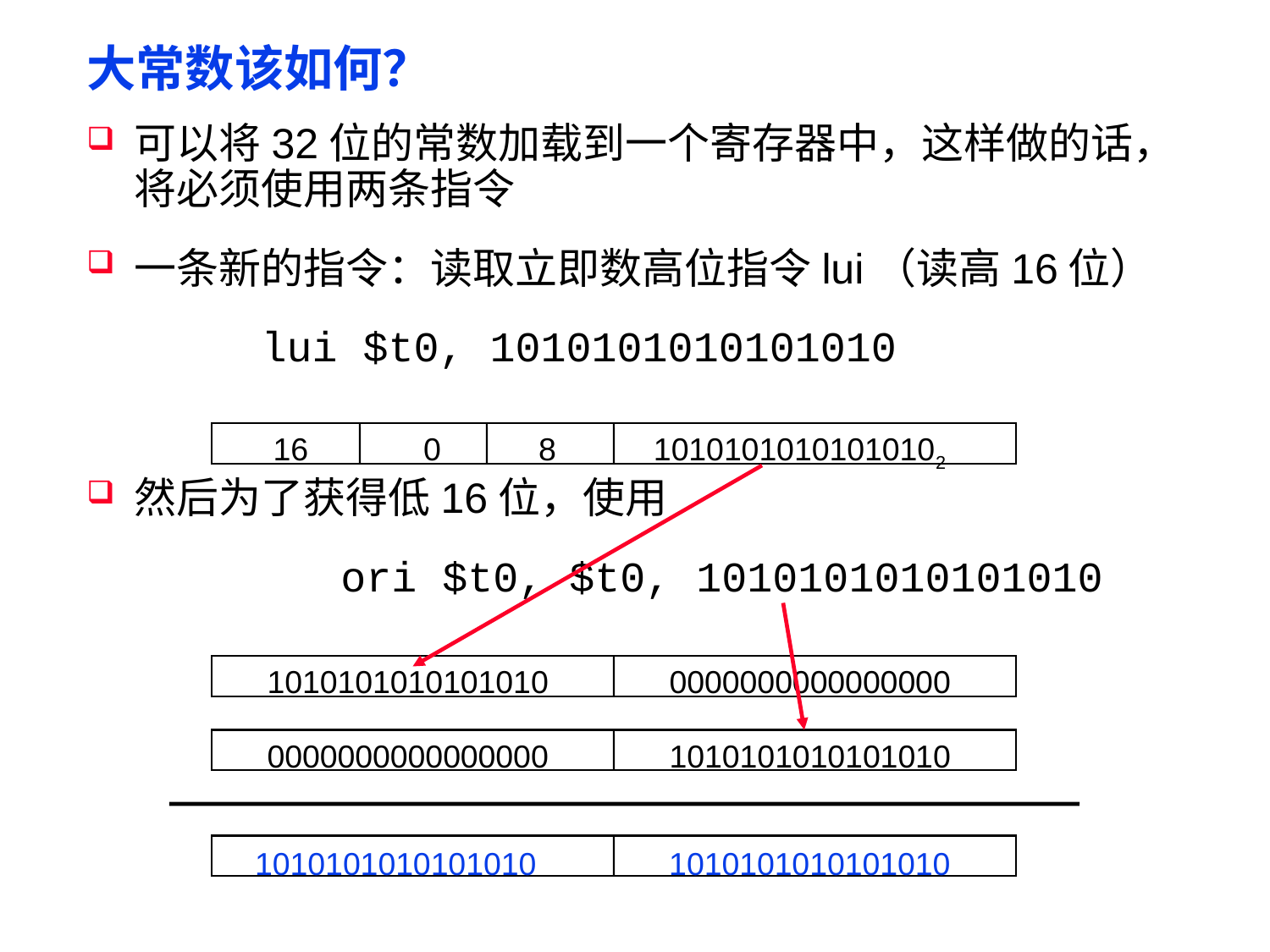

# 大常数该如何？

可以将32位的常数加载到一个寄存器中，这样做的话，将必须使用两条指令
一条新的指令：读取立即数高位指令lui（读高16位）
		lui $t0, 1010101010101010

然后为了获得低16位，使用
                  	ori $t0, $t0, 1010101010101010

16             0           8           10101010101010102

1010101010101010

0000000000000000

0000000000000000

1010101010101010

1010101010101010               1010101010101010